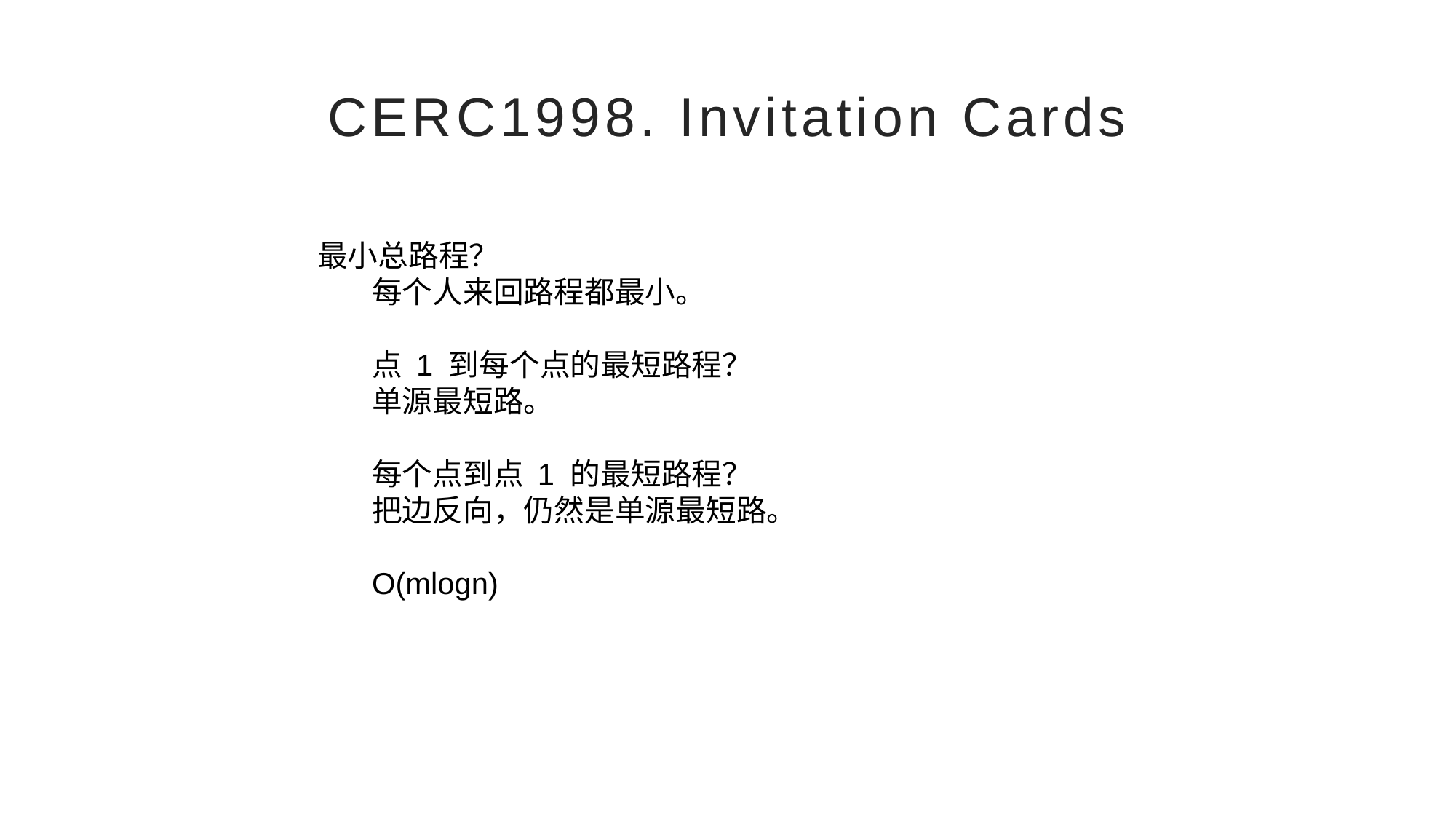

# CERC1998. Invitation Cards
最⼩总路程？
每个⼈来回路程都最⼩。

点 1 到每个点的最短路程？
单源最短路。

每个点到点 1 的最短路程？
把边反向，仍然是单源最短路。

O(mlogn)